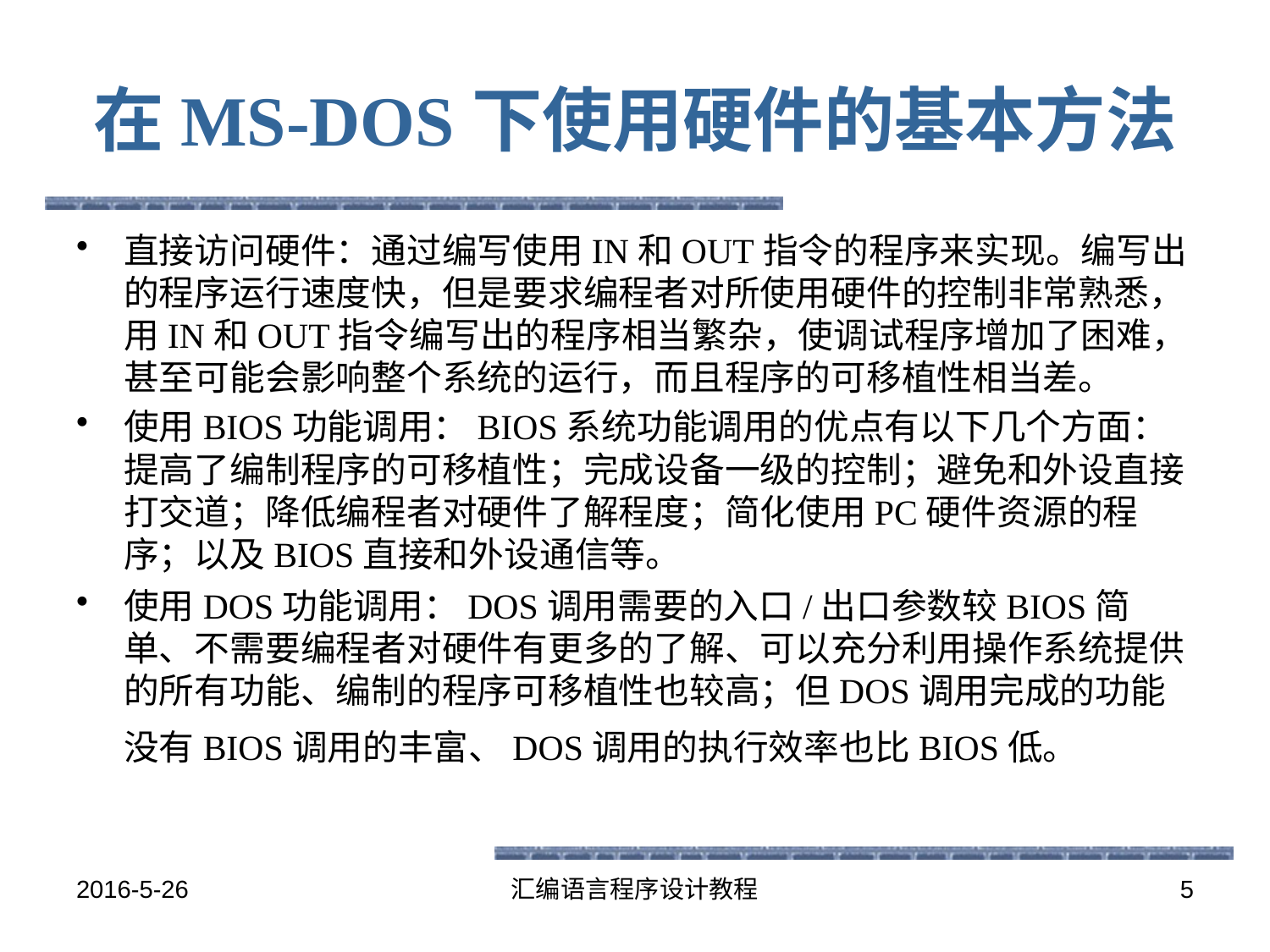

# 在MS-DOS下使用硬件的基本方法
直接访问硬件：通过编写使用IN和OUT指令的程序来实现。编写出的程序运行速度快，但是要求编程者对所使用硬件的控制非常熟悉，用IN和OUT指令编写出的程序相当繁杂，使调试程序增加了困难，甚至可能会影响整个系统的运行，而且程序的可移植性相当差。
使用BIOS功能调用：BIOS系统功能调用的优点有以下几个方面：提高了编制程序的可移植性；完成设备一级的控制；避免和外设直接打交道；降低编程者对硬件了解程度；简化使用PC硬件资源的程序；以及BIOS直接和外设通信等。
使用DOS功能调用：DOS调用需要的入口/出口参数较BIOS简单、不需要编程者对硬件有更多的了解、可以充分利用操作系统提供的所有功能、编制的程序可移植性也较高；但DOS调用完成的功能没有BIOS调用的丰富、DOS调用的执行效率也比BIOS低。
2016-5-26
汇编语言程序设计教程
5